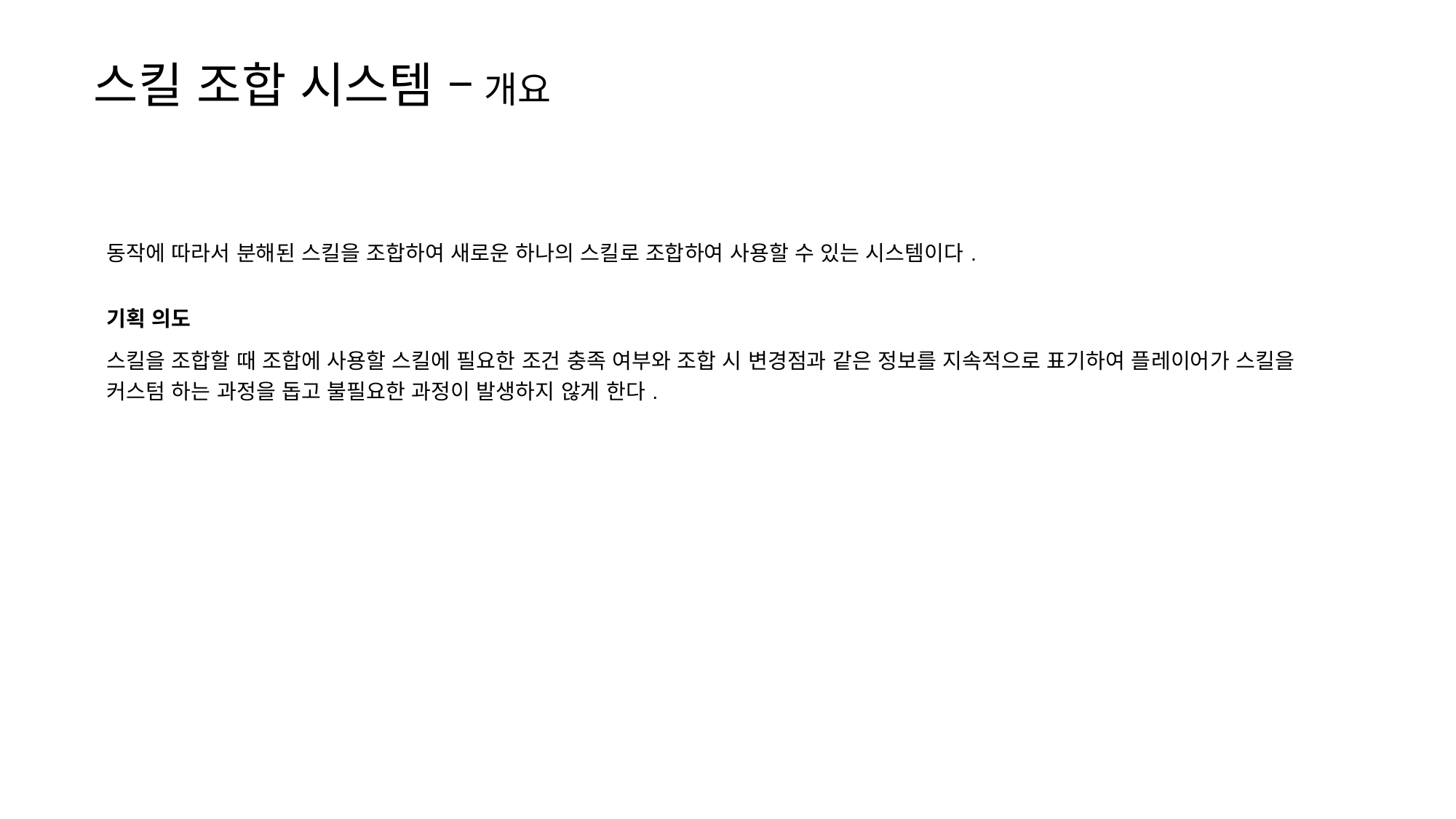

스킬 조합 시스템 – 개요
| 동작에 따라서 분해된 스킬을 조합하여 새로운 하나의 스킬로 조합하여 사용할 수 있는 시스템이다. |
| --- |
| 기획 의도 |
| 스킬을 조합할 때 조합에 사용할 스킬에 필요한 조건 충족 여부와 조합 시 변경점과 같은 정보를 지속적으로 표기하여 플레이어가 스킬을 커스텀 하는 과정을 돕고 불필요한 과정이 발생하지 않게 한다. |